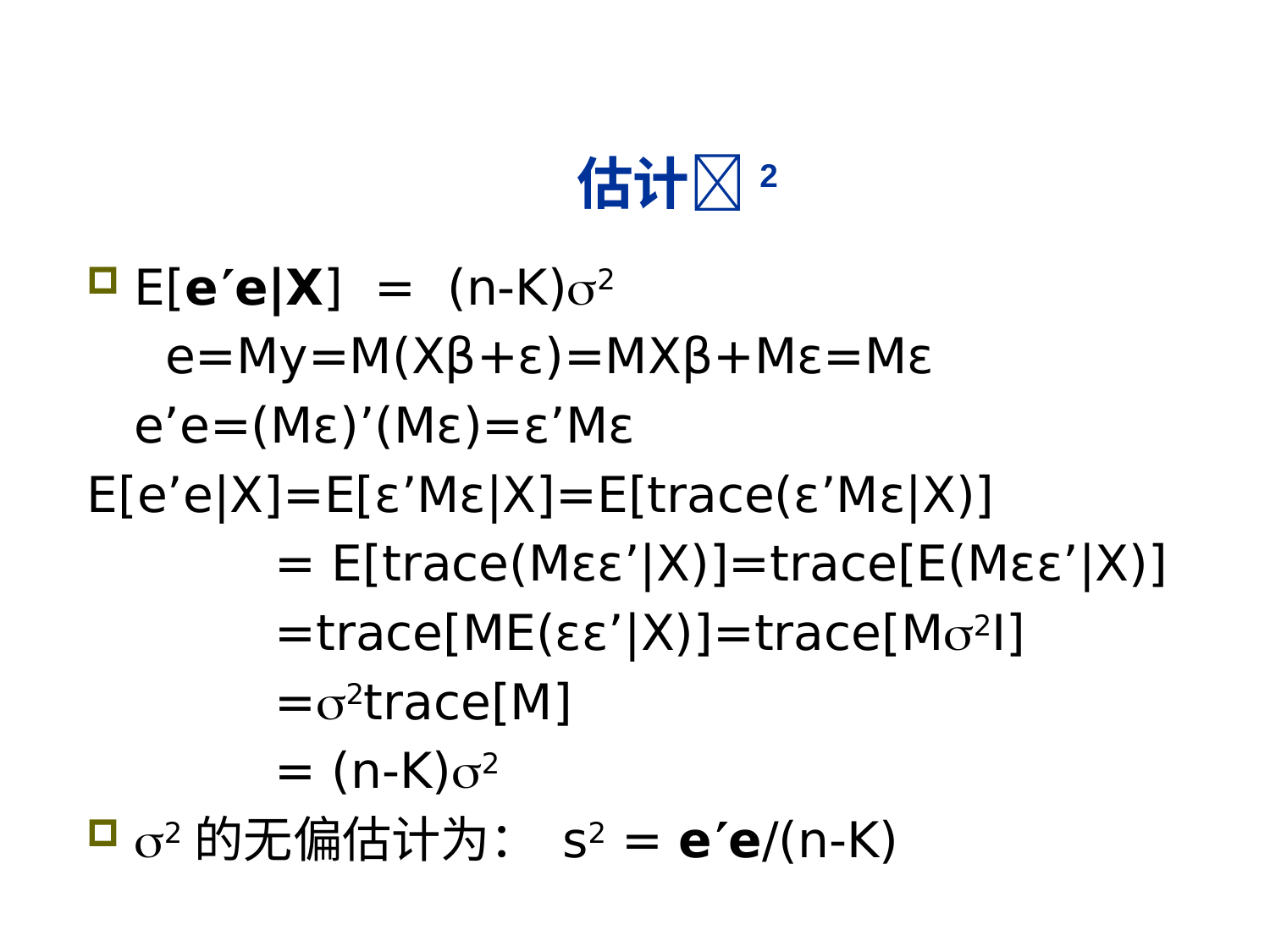

# 估计σ2
E[e′e|X]  =  (n-K)σ2
     e=My=M(Xβ+ε)=MXβ+Mε=Mε
   e’e=(Mε)’(Mε)=ε’Mε
E[e’e|X]=E[ε’Mε|X]=E[trace(ε’Mε|X)]
            = E[trace(Mεε’|X)]=trace[E(Mεε’|X)]
            =trace[ME(εε’|X)]=trace[Mσ2I]
            =σ2trace[M]
            = (n-K)σ2
σ2的无偏估计为： s2 = e′e/(n-K)